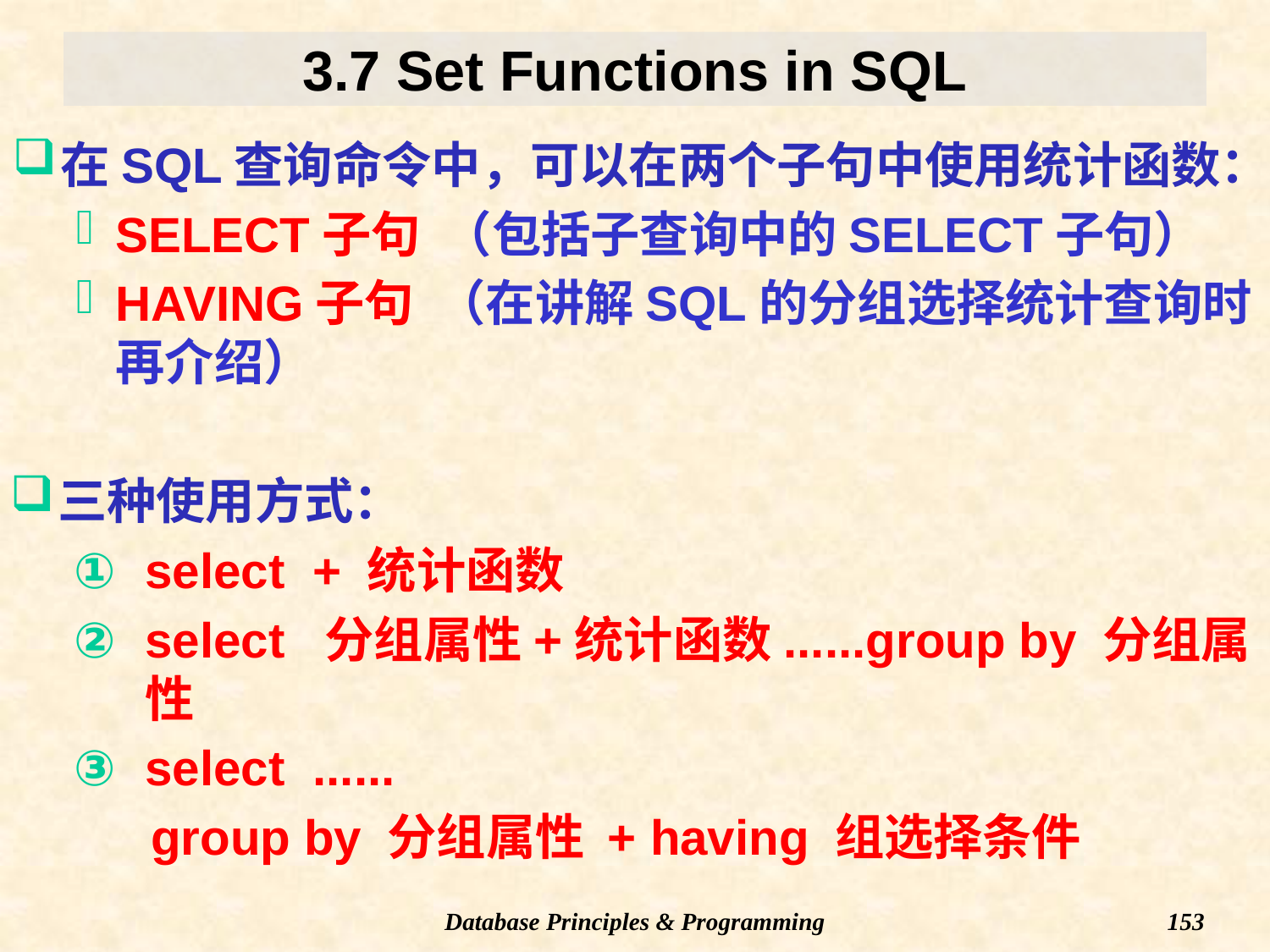

# 3.7 Set Functions in SQL
在SQL查询命令中，可以在两个子句中使用统计函数：
SELECT子句  （包括子查询中的SELECT子句）
HAVING子句  （在讲解SQL的分组选择统计查询时再介绍）
三种使用方式：
select  + 统计函数
select  分组属性+统计函数......group by 分组属性
select  ......
 group by 分组属性 + having 组选择条件

Database Principles & Programming
153